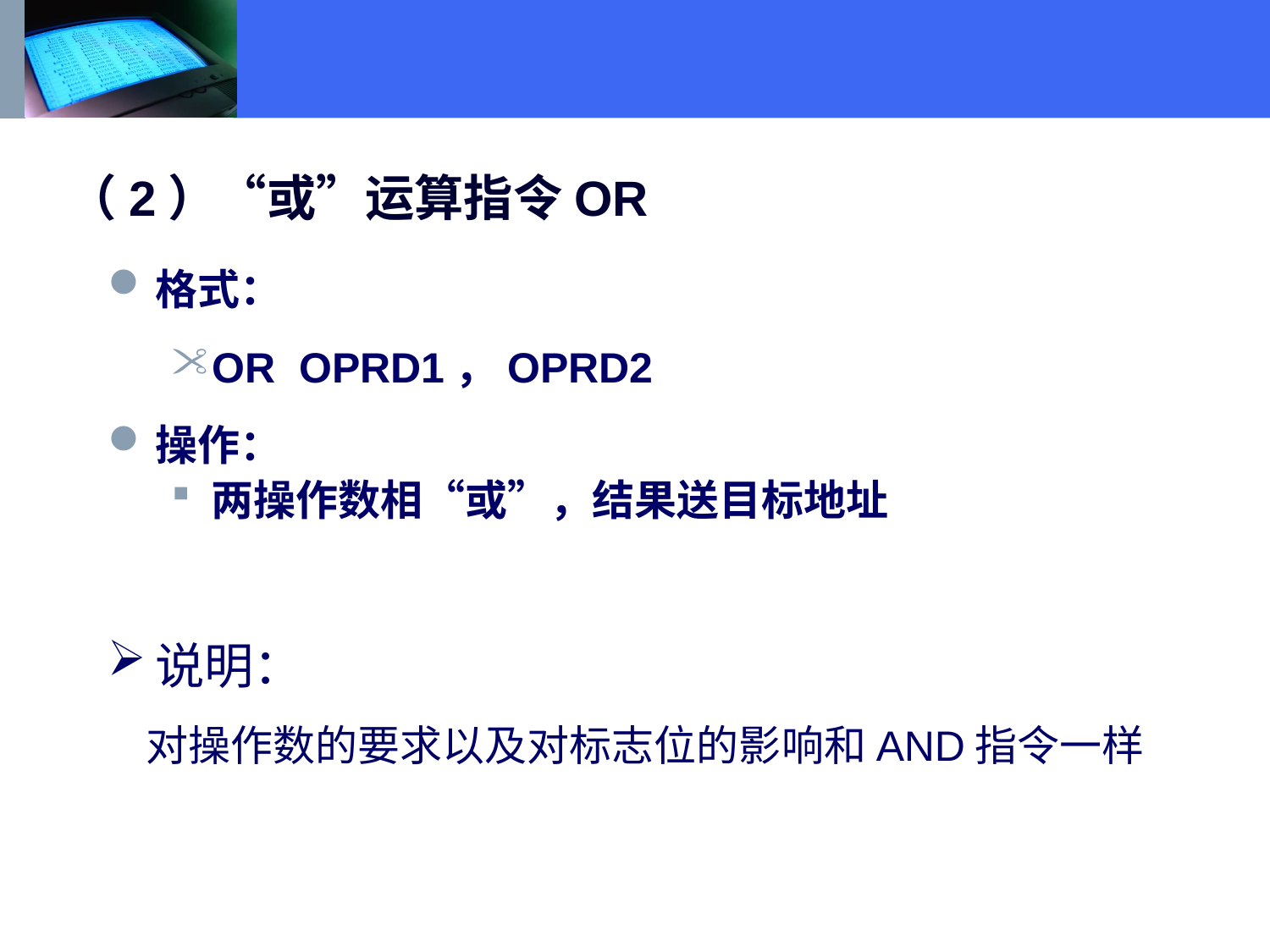

（2）“或”运算指令OR
格式：
OR  OPRD1，OPRD2
操作：
两操作数相“或”，结果送目标地址
说明：
   对操作数的要求以及对标志位的影响和AND指令一样